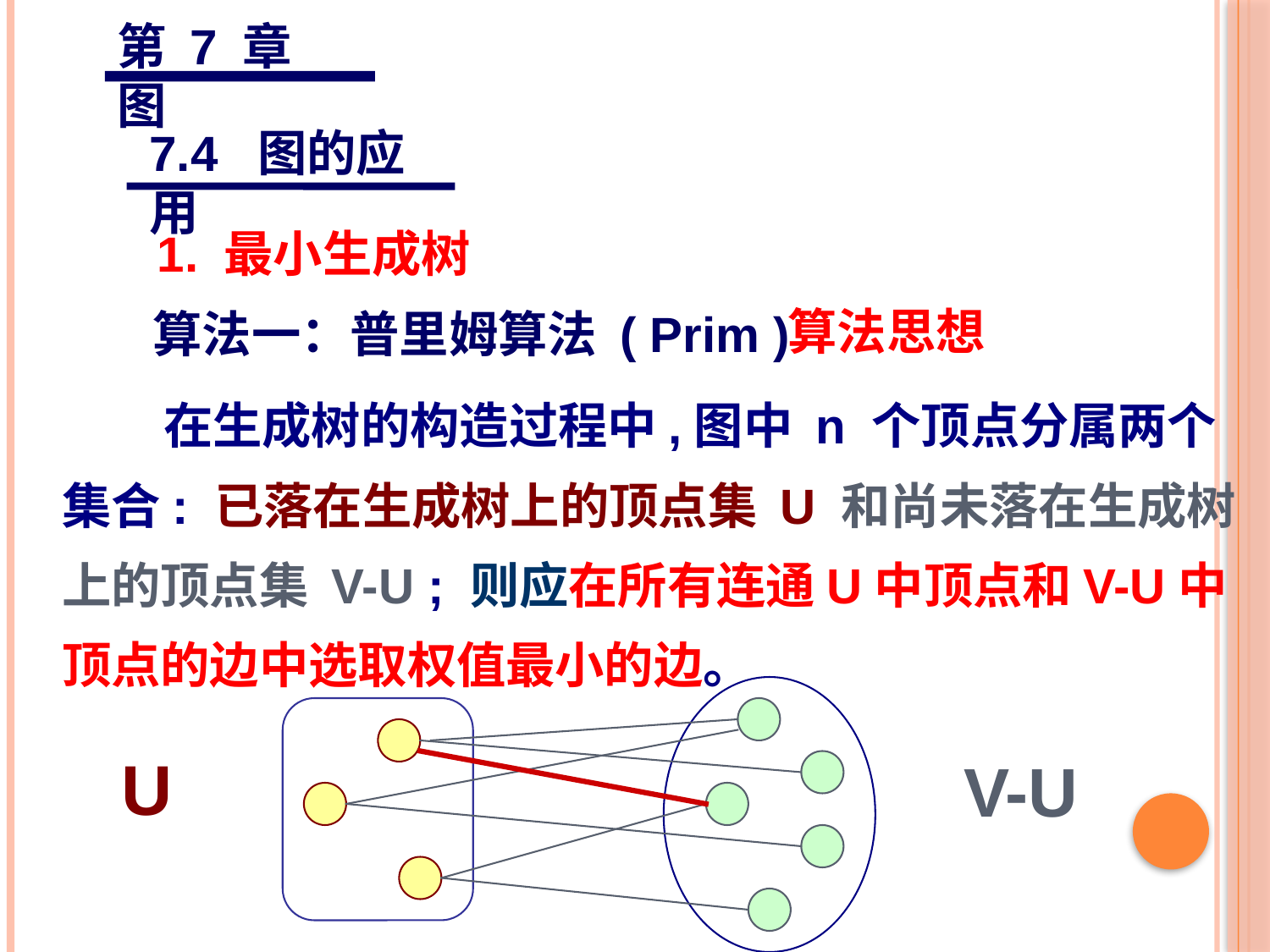

第 7 章  图

7.4  图的应用

1. 最小生成树
算法思想
算法一：普里姆算法 ( Prim )
        在生成树的构造过程中,图中 n 个顶点分属两个集合: 已落在生成树上的顶点集 U 和尚未落在生成树上的顶点集 V-U ; 则应在所有连通U中顶点和V-U中顶点的边中选取权值最小的边。

U

V-U